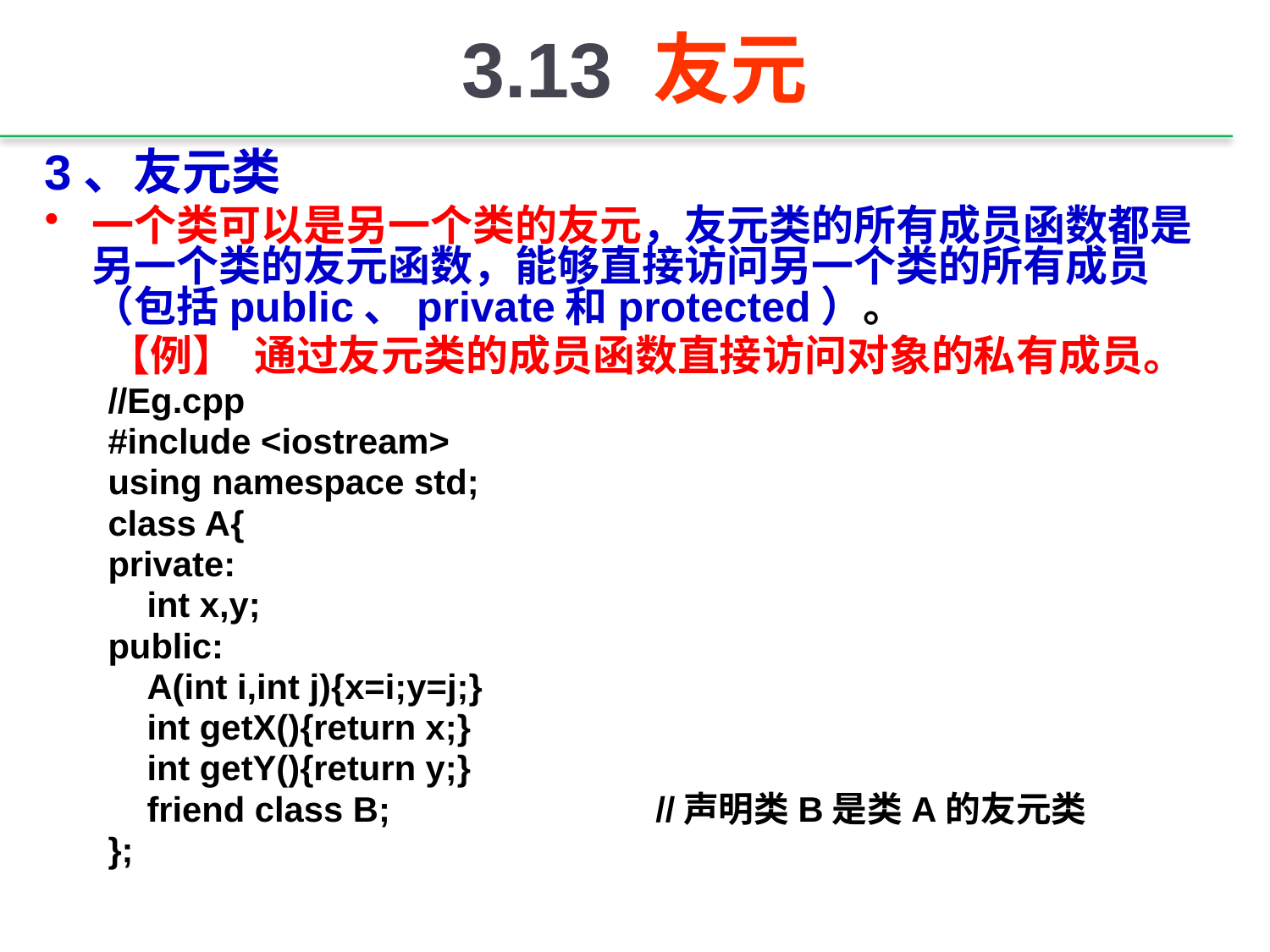

# 3.13 友元
3、友元类
一个类可以是另一个类的友元，友元类的所有成员函数都是另一个类的友元函数，能够直接访问另一个类的所有成员（包括public、private和protected）。
【例】  通过友元类的成员函数直接访问对象的私有成员。
//Eg.cpp
#include <iostream>
using namespace std;
class A{
private:
    int x,y;
public:
    A(int i,int j){x=i;y=j;}
    int getX(){return x;}
    int getY(){return y;}
    friend class B;			//声明类B是类A的友元类
};